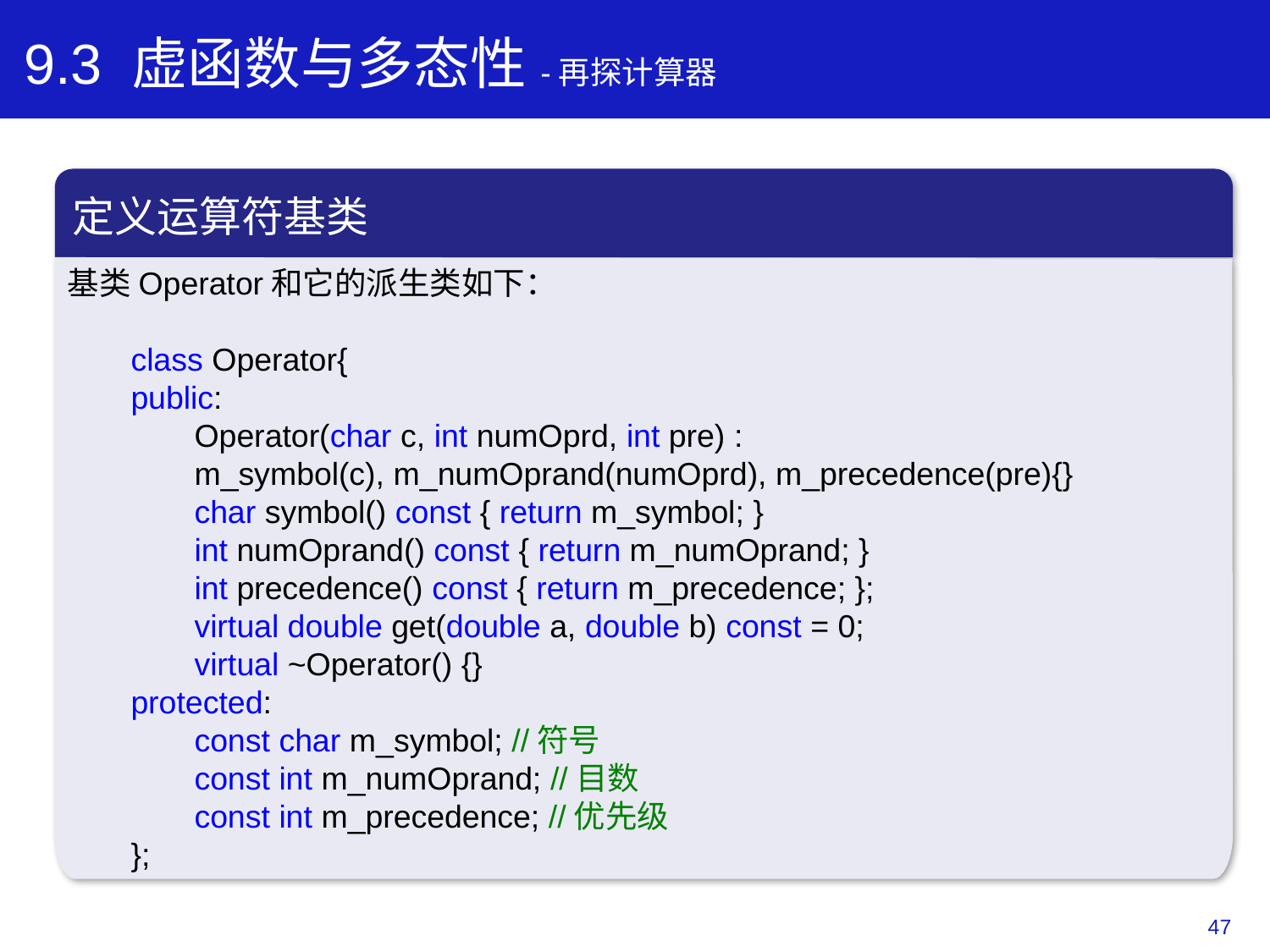

9.3 虚函数与多态性-再探计算器
定义运算符基类
基类Operator和它的派生类如下：

class Operator{
public:
Operator(char c, int numOprd, int pre) :
m_symbol(c), m_numOprand(numOprd), m_precedence(pre){}
char symbol() const { return m_symbol; }
int numOprand() const { return m_numOprand; }
int precedence() const { return m_precedence; };
virtual double get(double a, double b) const = 0;
virtual ~Operator() {}
protected:
const char m_symbol; //符号
const int m_numOprand; //目数
const int m_precedence; //优先级
};
47